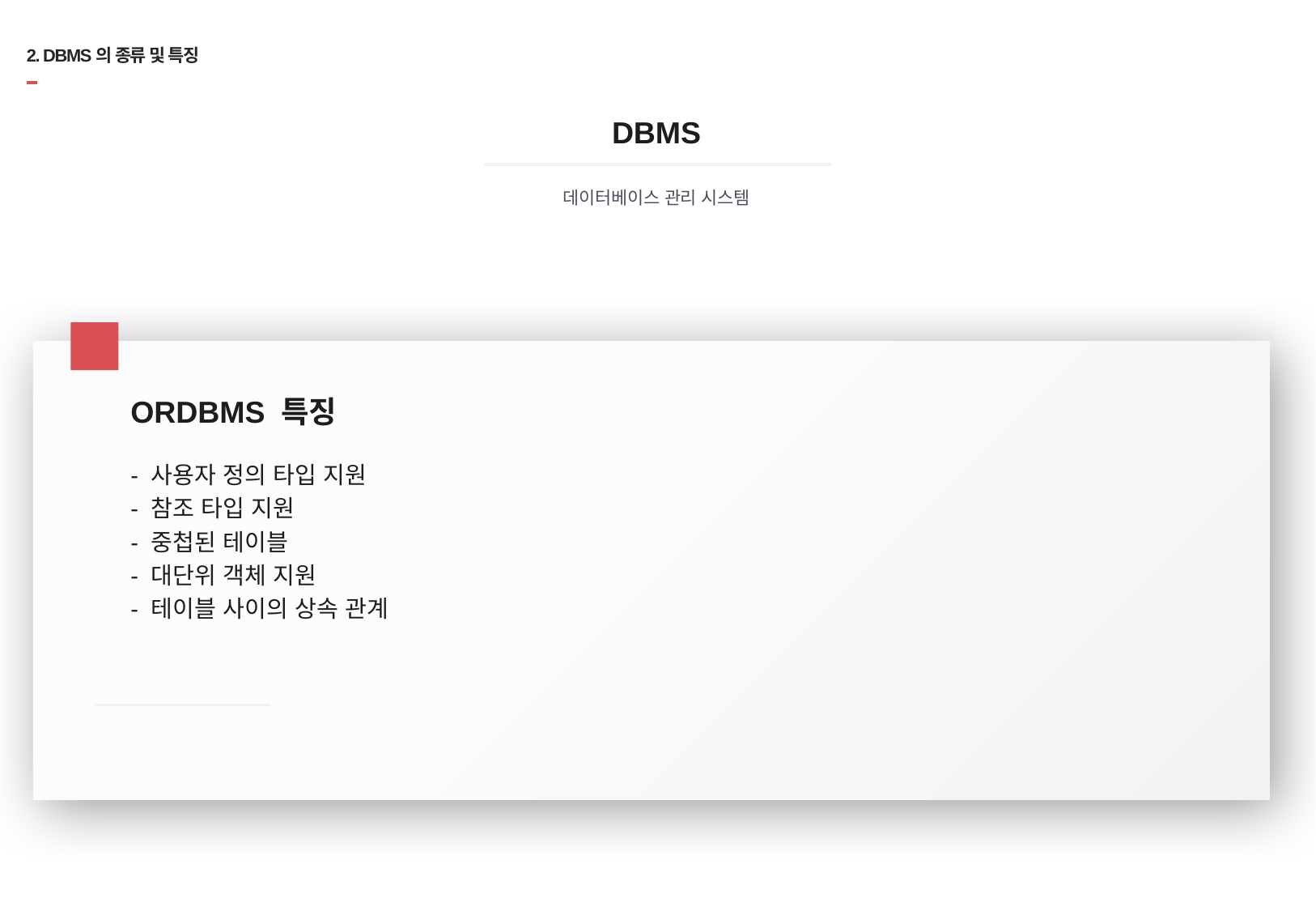

# 2. DBMS의 종류 및 특징
DBMS
데이터베이스 관리 시스템
03

ORDBMS 특징
- 사용자 정의 타입 지원
- 참조 타입 지원
- 중첩된 테이블
- 대단위 객체 지원
- 테이블 사이의 상속 관계